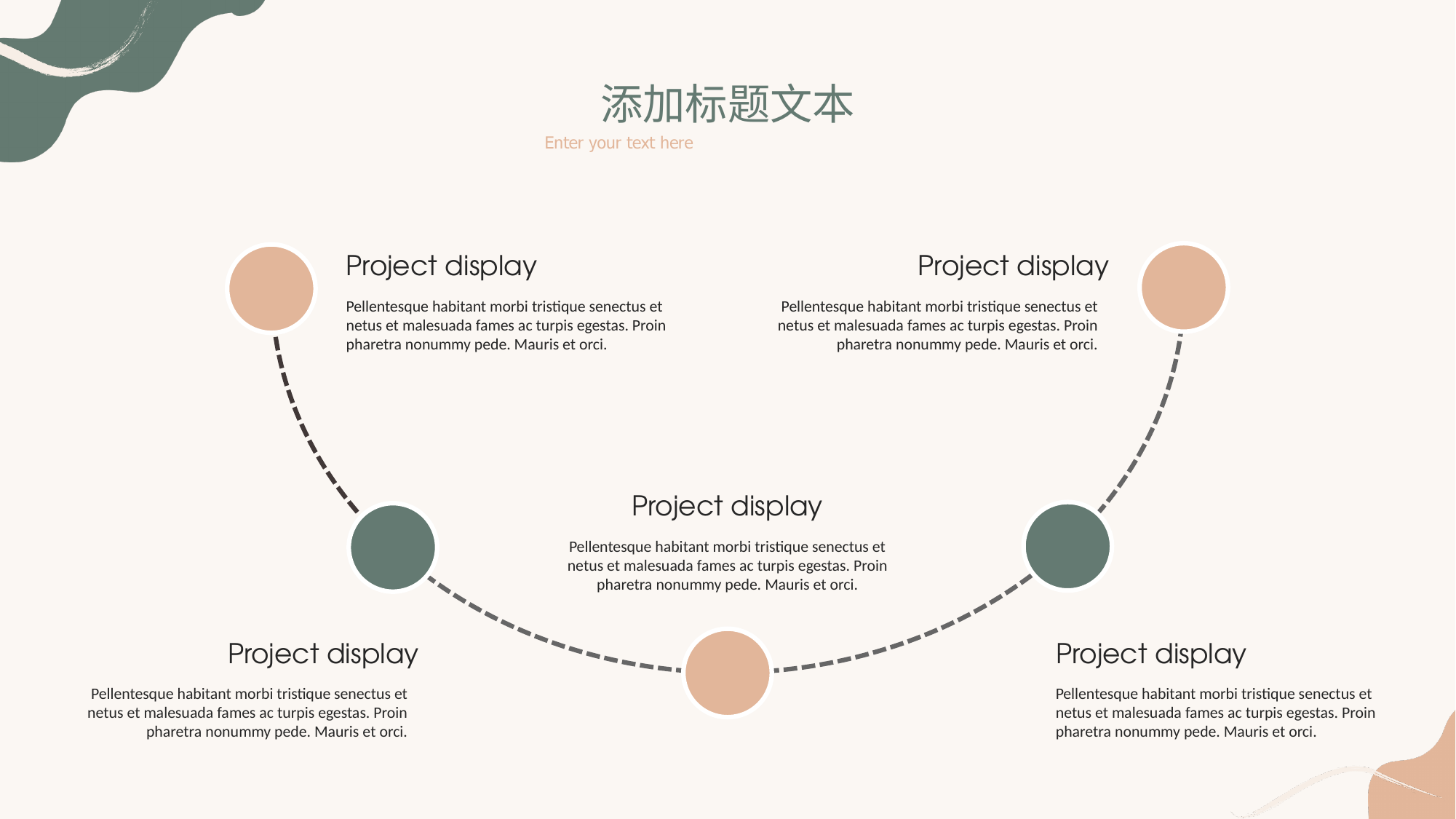

添加标题文本
Enter your text here
Project display
Project display
Pellentesque habitant morbi tristique senectus et netus et malesuada fames ac turpis egestas. Proin pharetra nonummy pede. Mauris et orci.
Pellentesque habitant morbi tristique senectus et netus et malesuada fames ac turpis egestas. Proin pharetra nonummy pede. Mauris et orci.
Project display
Pellentesque habitant morbi tristique senectus et netus et malesuada fames ac turpis egestas. Proin pharetra nonummy pede. Mauris et orci.
Project display
Project display
Pellentesque habitant morbi tristique senectus et netus et malesuada fames ac turpis egestas. Proin pharetra nonummy pede. Mauris et orci.
Pellentesque habitant morbi tristique senectus et netus et malesuada fames ac turpis egestas. Proin pharetra nonummy pede. Mauris et orci.